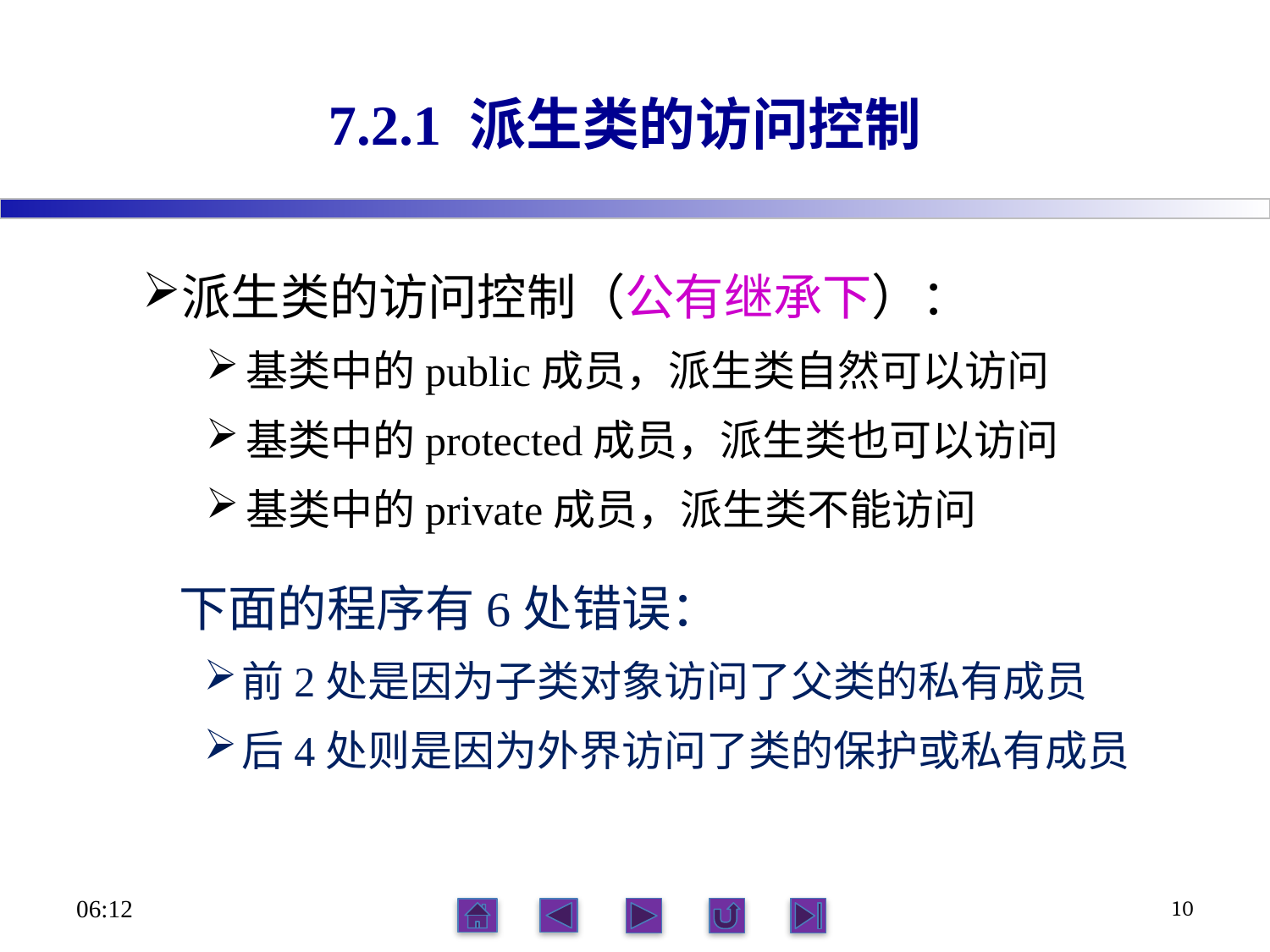

# 7.2.1 派生类的访问控制
派生类的访问控制（公有继承下）：
基类中的public成员，派生类自然可以访问
基类中的protected成员，派生类也可以访问
基类中的private成员，派生类不能访问
下面的程序有6处错误：
前2处是因为子类对象访问了父类的私有成员
后4处则是因为外界访问了类的保护或私有成员

06:12
10